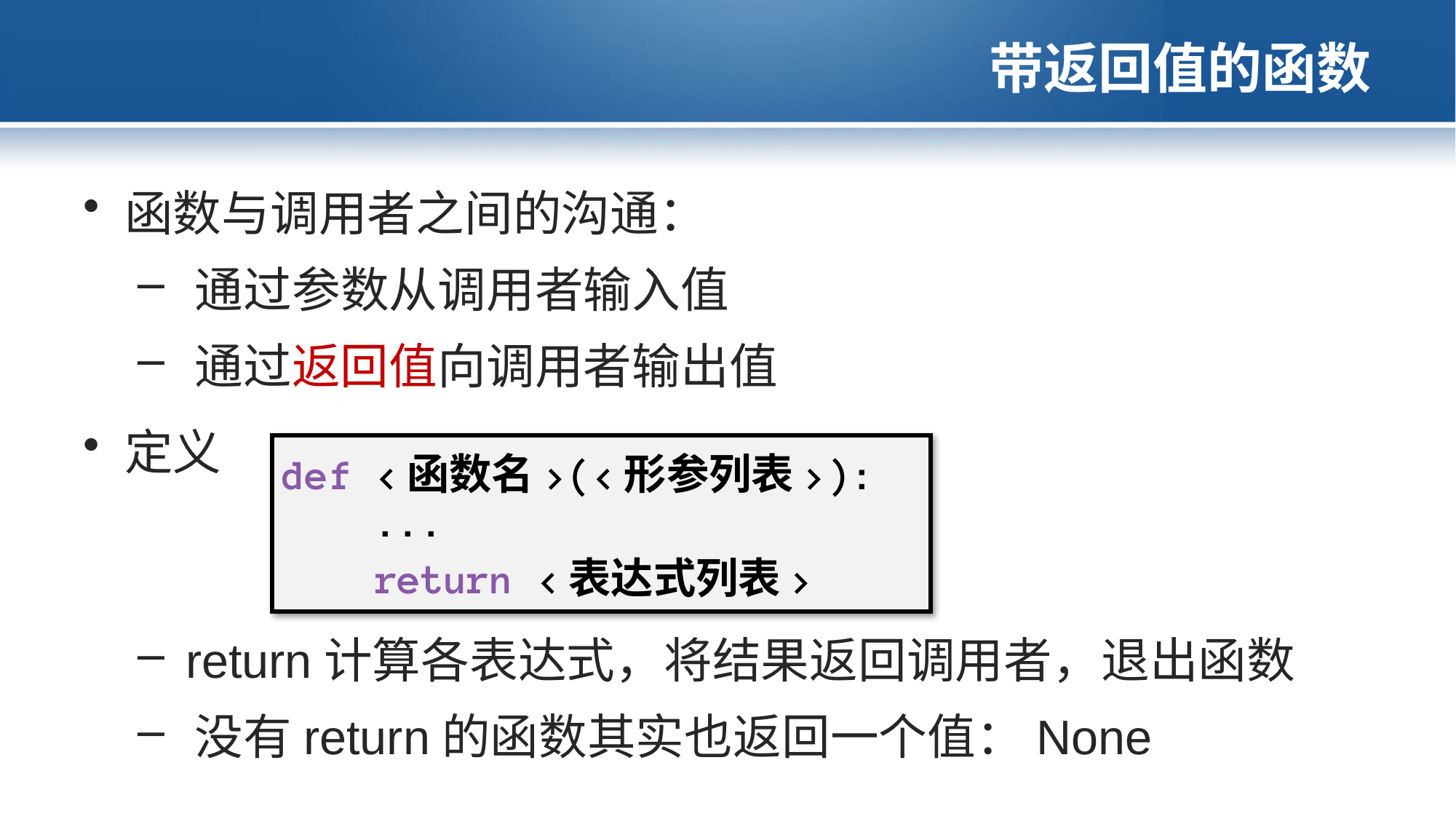

# 带返回值的函数
函数与调用者之间的沟通：
 通过参数从调用者输入值
 通过返回值向调用者输出值
定义
| def <函数名>(<形参列表>): ... return <表达式列表> |
| --- |
 return计算各表达式，将结果返回调用者，退出函数
 没有return的函数其实也返回一个值：None